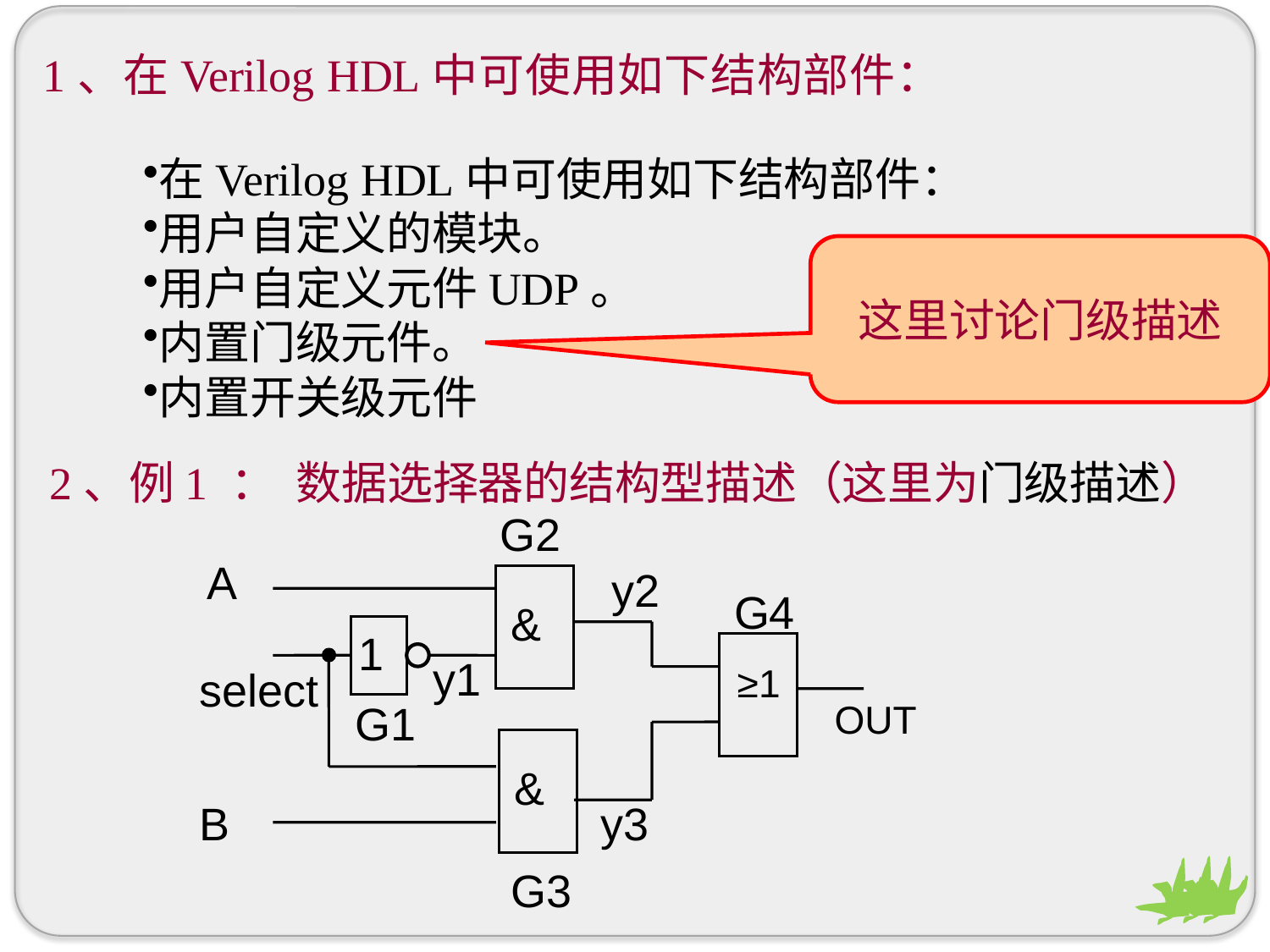

1、在Verilog HDL中可使用如下结构部件：
在Verilog HDL中可使用如下结构部件：
用户自定义的模块。
用户自定义元件UDP。
内置门级元件。
内置开关级元件
这里讨论门级描述
2、例1 ：  数据选择器的结构型描述（这里为门级描述）

G2
A
y2

G4

&

1

y1

≥1
select

G1
OUT

&

B
y3

G3
13